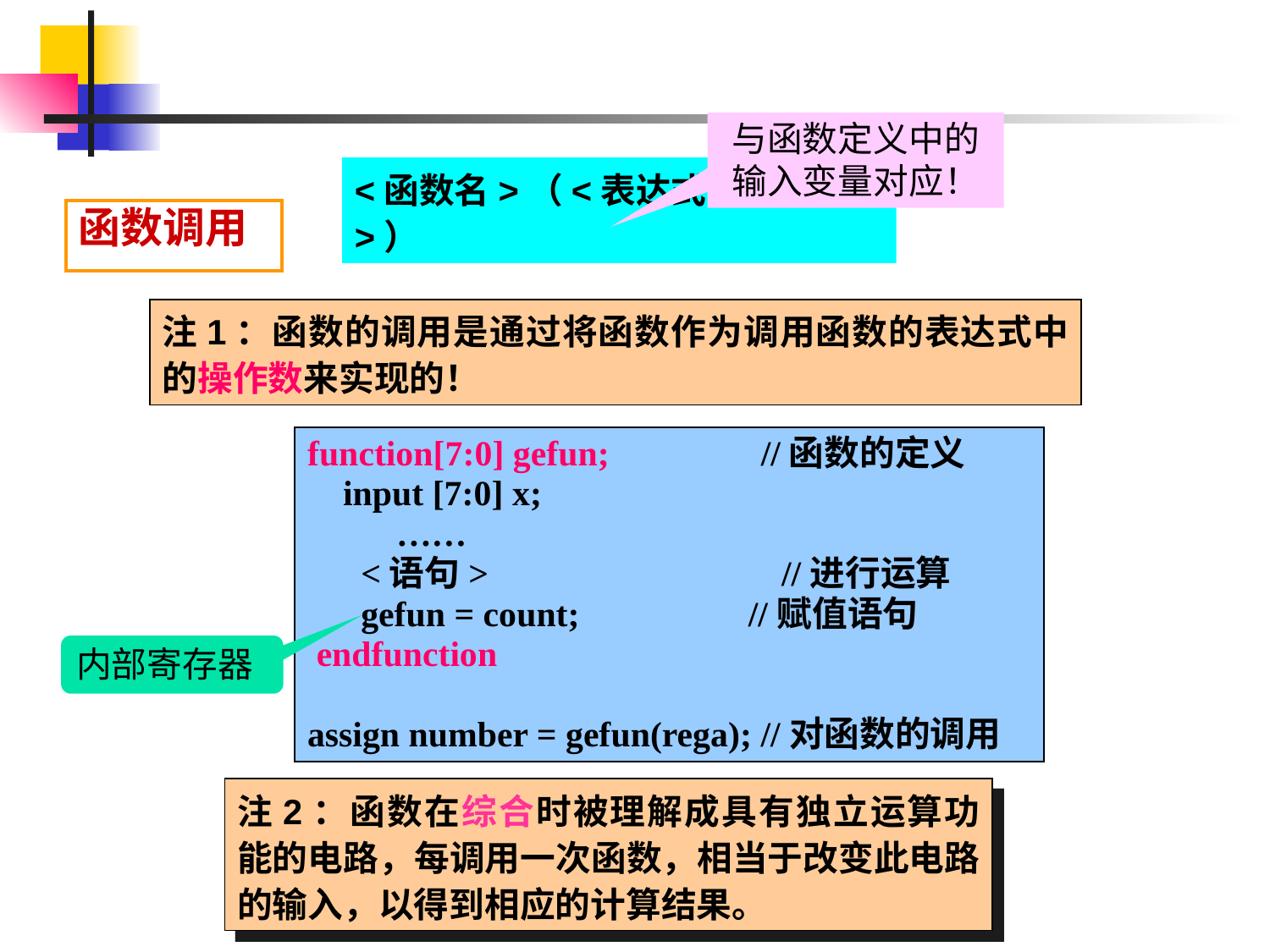

与函数定义中的输入变量对应！
函数调用
<函数名>（<表达式> <表达式>）
注1：函数的调用是通过将函数作为调用函数的表达式中的操作数来实现的！
function[7:0] gefun;                 //函数的定义
    input [7:0] x;
          ……
      <语句>                                 //进行运算
      gefun = count;                   //赋值语句
 endfunction

assign number = gefun(rega); //对函数的调用
内部寄存器
注2：函数在综合时被理解成具有独立运算功能的电路，每调用一次函数，相当于改变此电路的输入，以得到相应的计算结果。
# 177